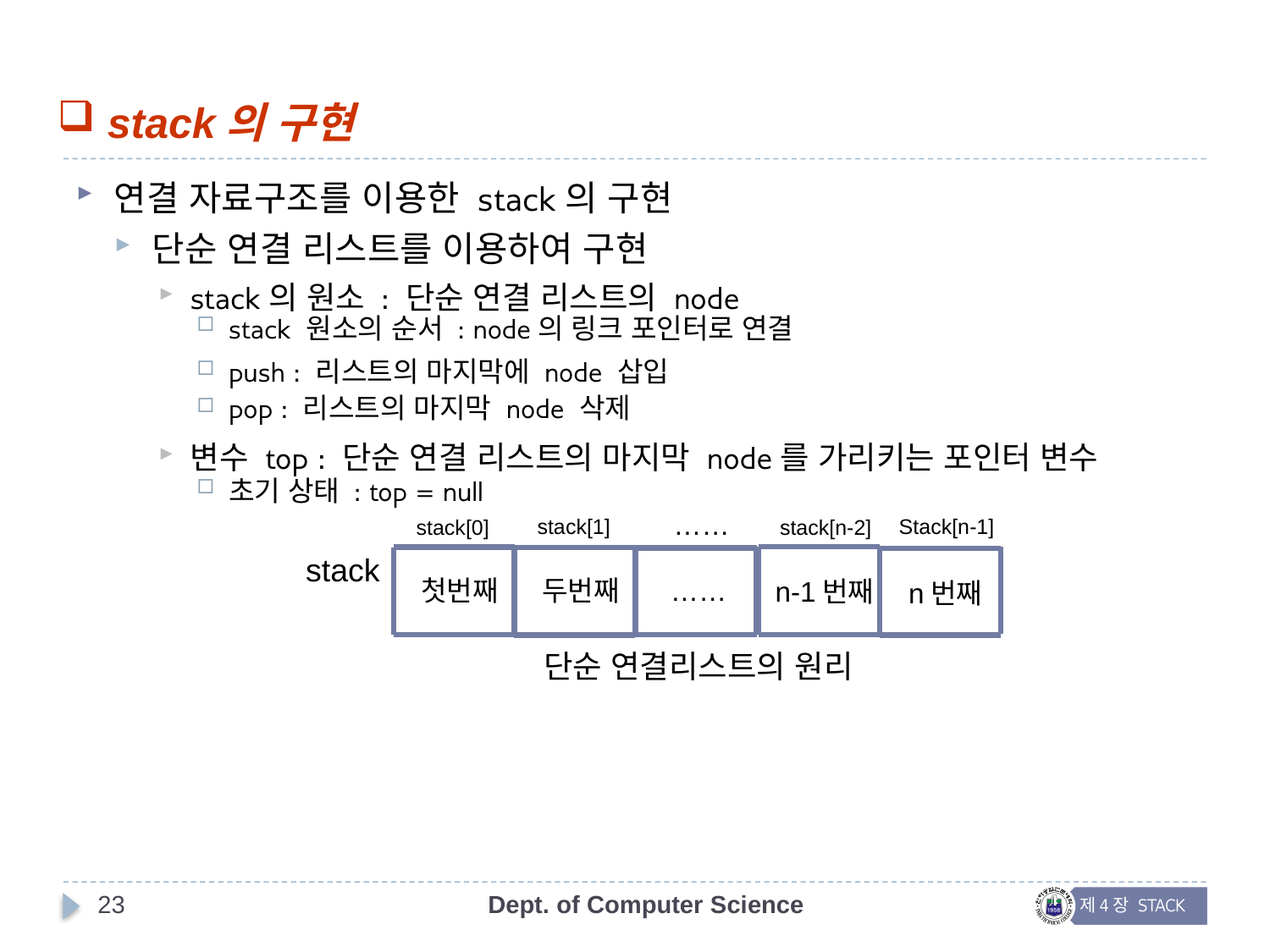

stack의 구현
연결 자료구조를 이용한 stack의 구현
단순 연결 리스트를 이용하여 구현
stack의 원소 : 단순 연결 리스트의 node
stack 원소의 순서 : node의 링크 포인터로 연결
push : 리스트의 마지막에 node 삽입
pop : 리스트의 마지막 node 삭제
변수 top : 단순 연결 리스트의 마지막 node를 가리키는 포인터 변수
초기 상태 : top = null
……
stack[1]
Stack[n-1]
stack[0]
stack[n-2]
stack
n-1번째
첫번째
두번째
……
n번째
단순 연결리스트의 원리
23
Dept. of Computer Science